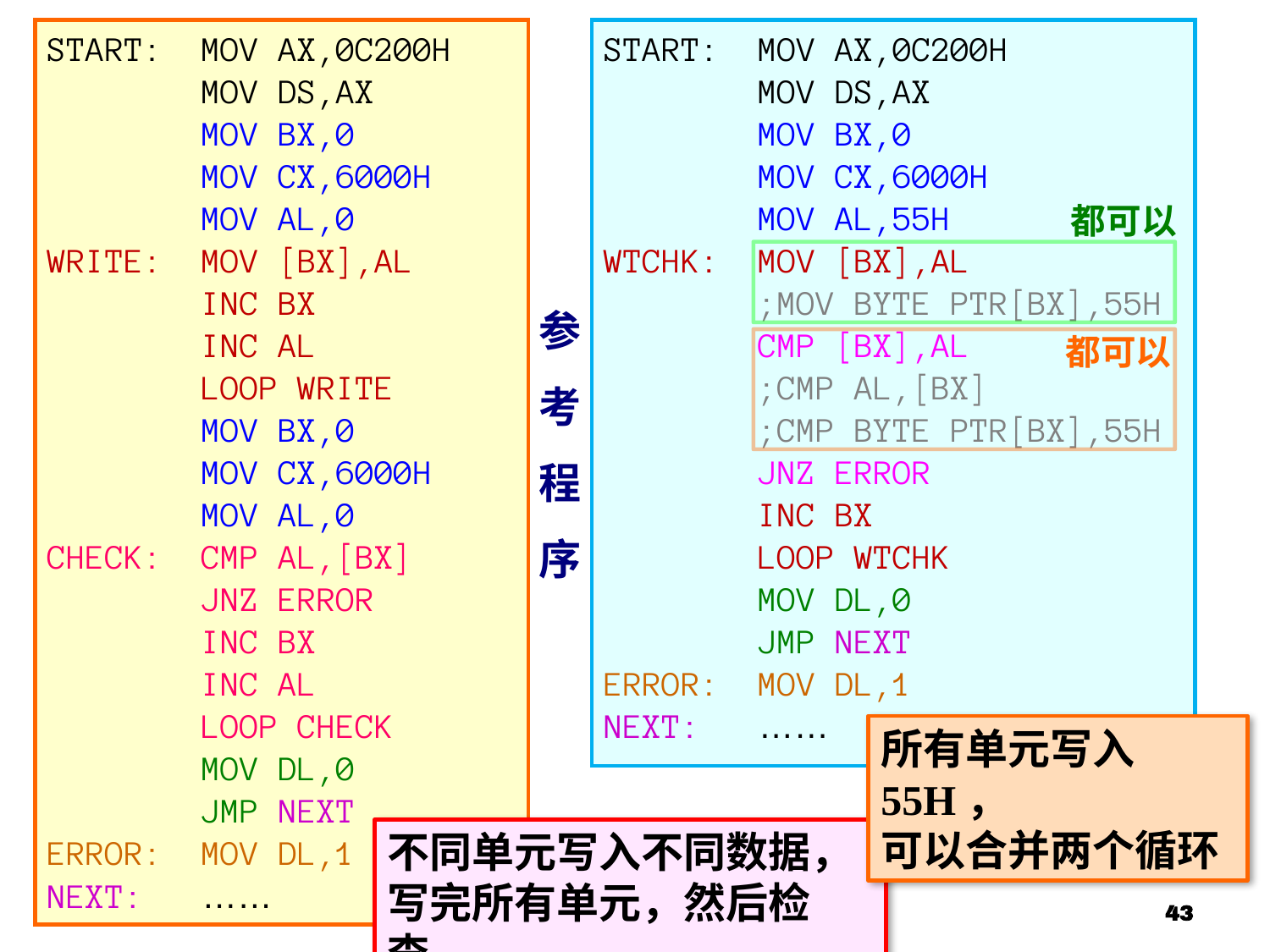

START:  MOV AX,0C200H
        MOV DS,AX
        MOV BX,0
        MOV CX,6000H
        MOV AL,0
WRITE:  MOV [BX],AL
        INC BX
        INC AL
        LOOP WRITE
        MOV BX,0
        MOV CX,6000H
        MOV AL,0
CHECK:  CMP AL,[BX]
        JNZ ERROR
        INC BX
        INC AL
        LOOP CHECK
        MOV DL,0
        JMP NEXT
ERROR:  MOV DL,1
NEXT:   ……
START:  MOV AX,0C200H
        MOV DS,AX
        MOV BX,0
        MOV CX,6000H
        MOV AL,55H
WTCHK:  MOV [BX],AL
        ;MOV BYTE PTR[BX],55H
        CMP [BX],AL
        ;CMP AL,[BX]
        ;CMP BYTE PTR[BX],55H
        JNZ ERROR
        INC BX
        LOOP WTCHK
        MOV DL,0
        JMP NEXT
ERROR:  MOV DL,1
NEXT:   ……
都可以

参考程序

都可以
所有单元写入55H，
可以合并两个循环
不同单元写入不同数据，
写完所有单元，然后检查。
43